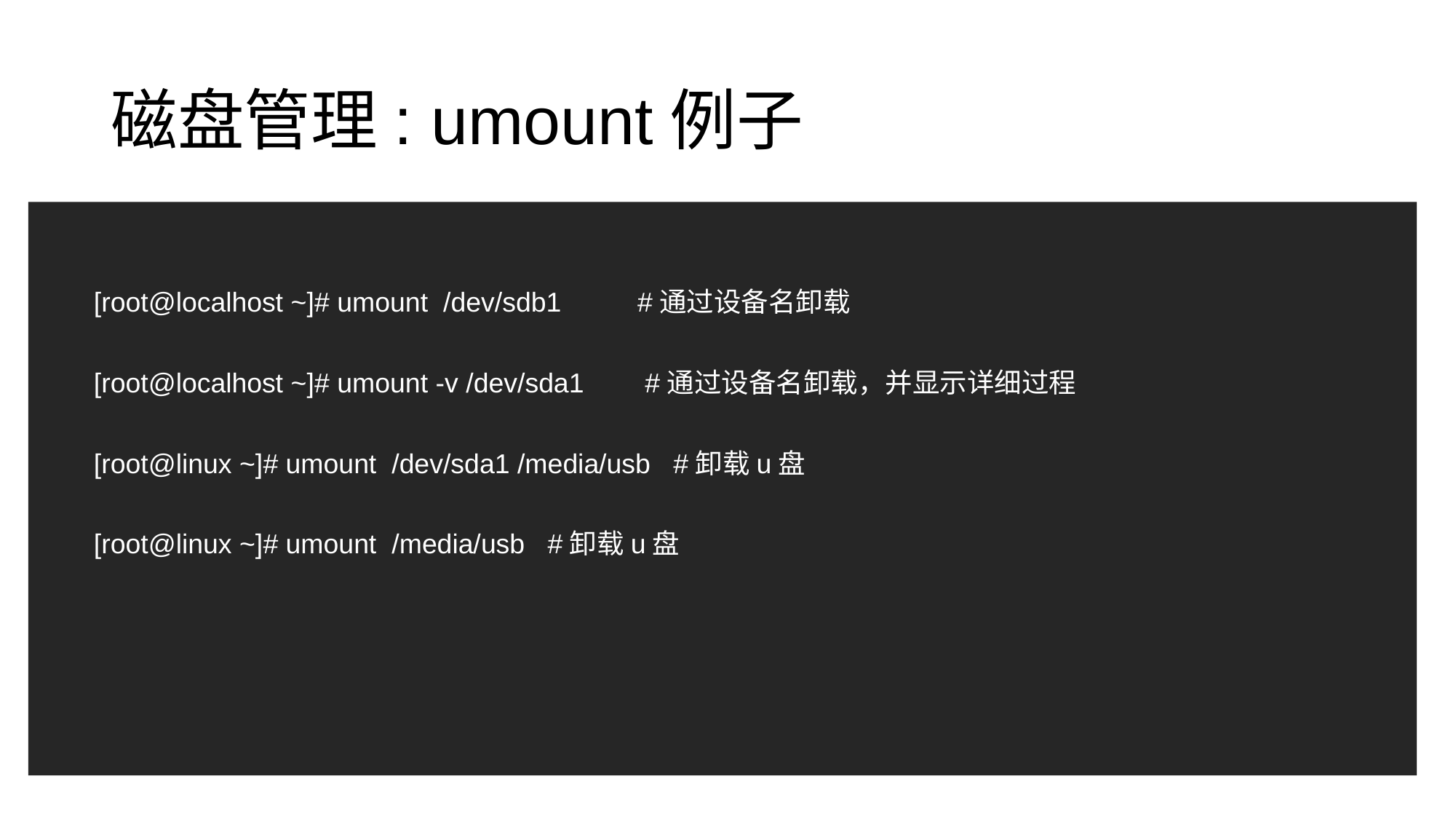

# 磁盘管理: umount例子

[root@localhost ~]# umount  /dev/sdb1          #通过设备名卸载

[root@localhost ~]# umount -v /dev/sda1        #通过设备名卸载，并显示详细过程

[root@linux ~]# umount  /dev/sda1 /media/usb   #卸载u盘

[root@linux ~]# umount  /media/usb   #卸载u盘